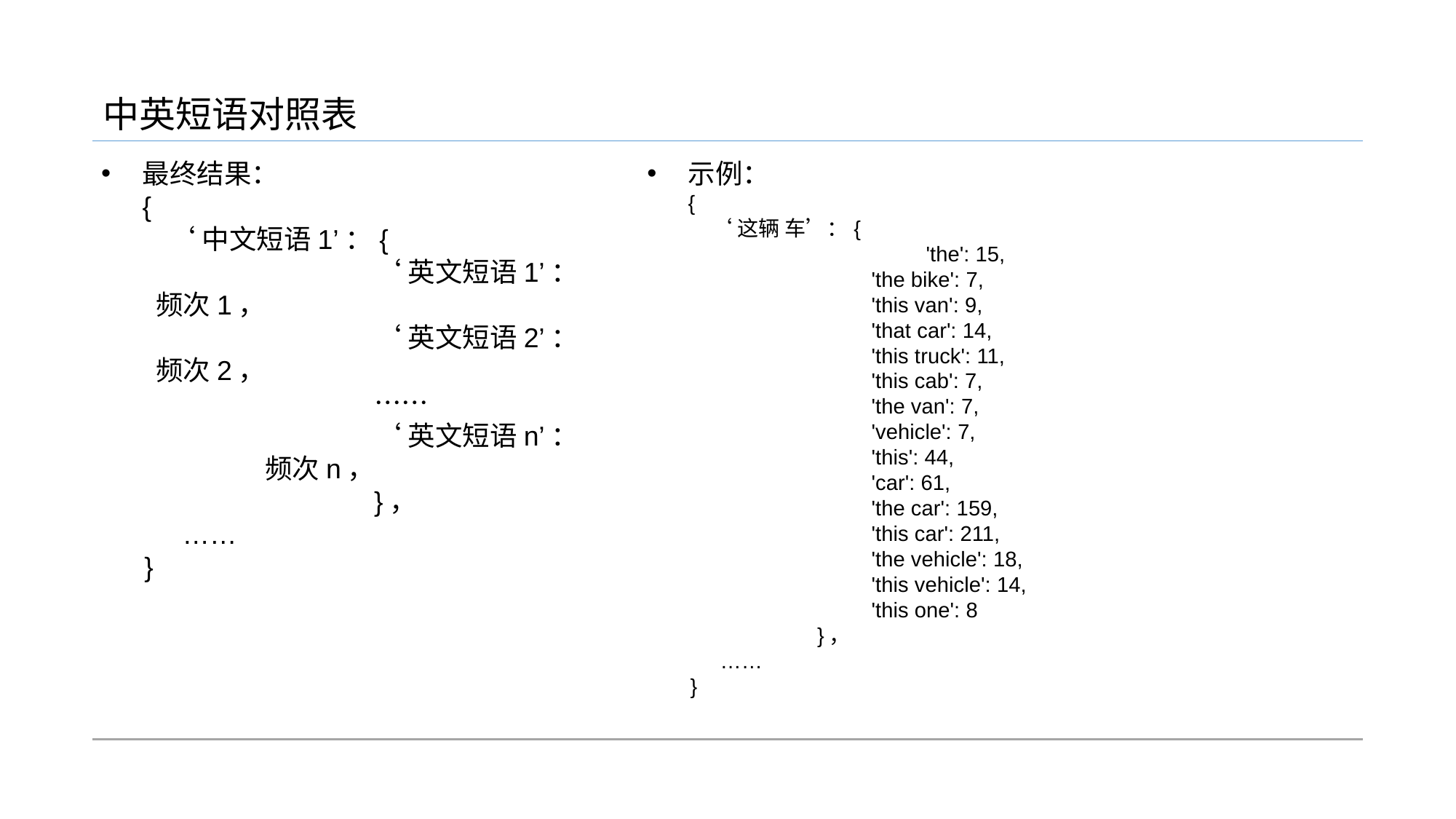

中英短语对照表
最终结果：
{
  ‘中文短语1’：{
		‘英文短语1’：频次1，
		‘英文短语2’：频次2，
		……
    	‘英文短语n’：频次n，
	}，
     ……
}

示例：
{
  ‘这辆 车’：{
		 'the': 15,
 'the bike': 7,
 'this van': 9,
 'that car': 14,
 'this truck': 11,
 'this cab': 7,
 'the van': 7,
 'vehicle': 7,
 'this': 44,
 'car': 61,
 'the car': 159,
 'this car': 211,
 'the vehicle': 18,
 'this vehicle': 14,
 'this one': 8
  }，
     ……
}